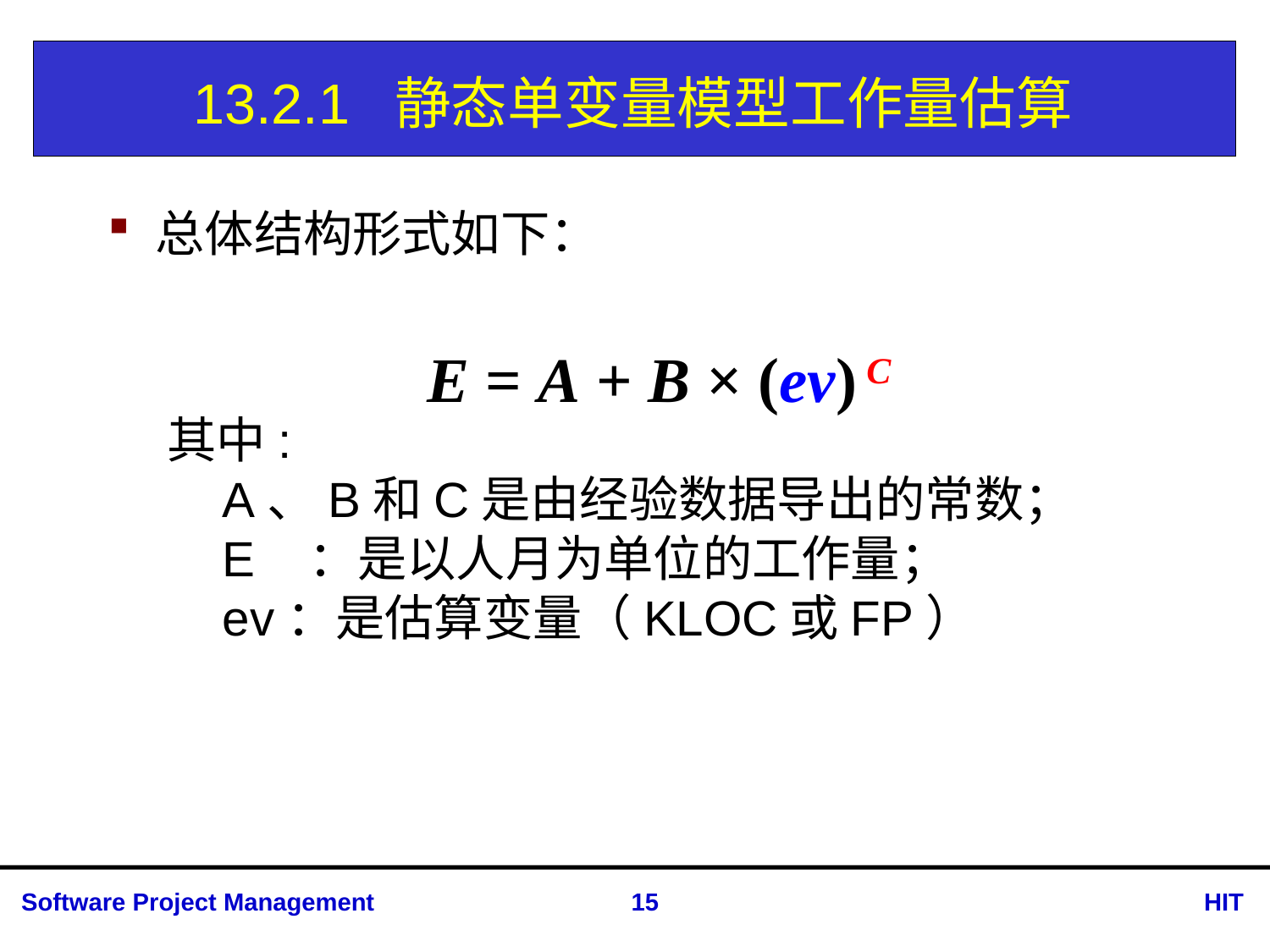

# 13.2.1  静态单变量模型工作量估算
总体结构形式如下：

E = A + B × (ev) C
其中:
    A、B和C是由经验数据导出的常数；
    E   ：是以人月为单位的工作量；
    ev：是估算变量（KLOC或FP）